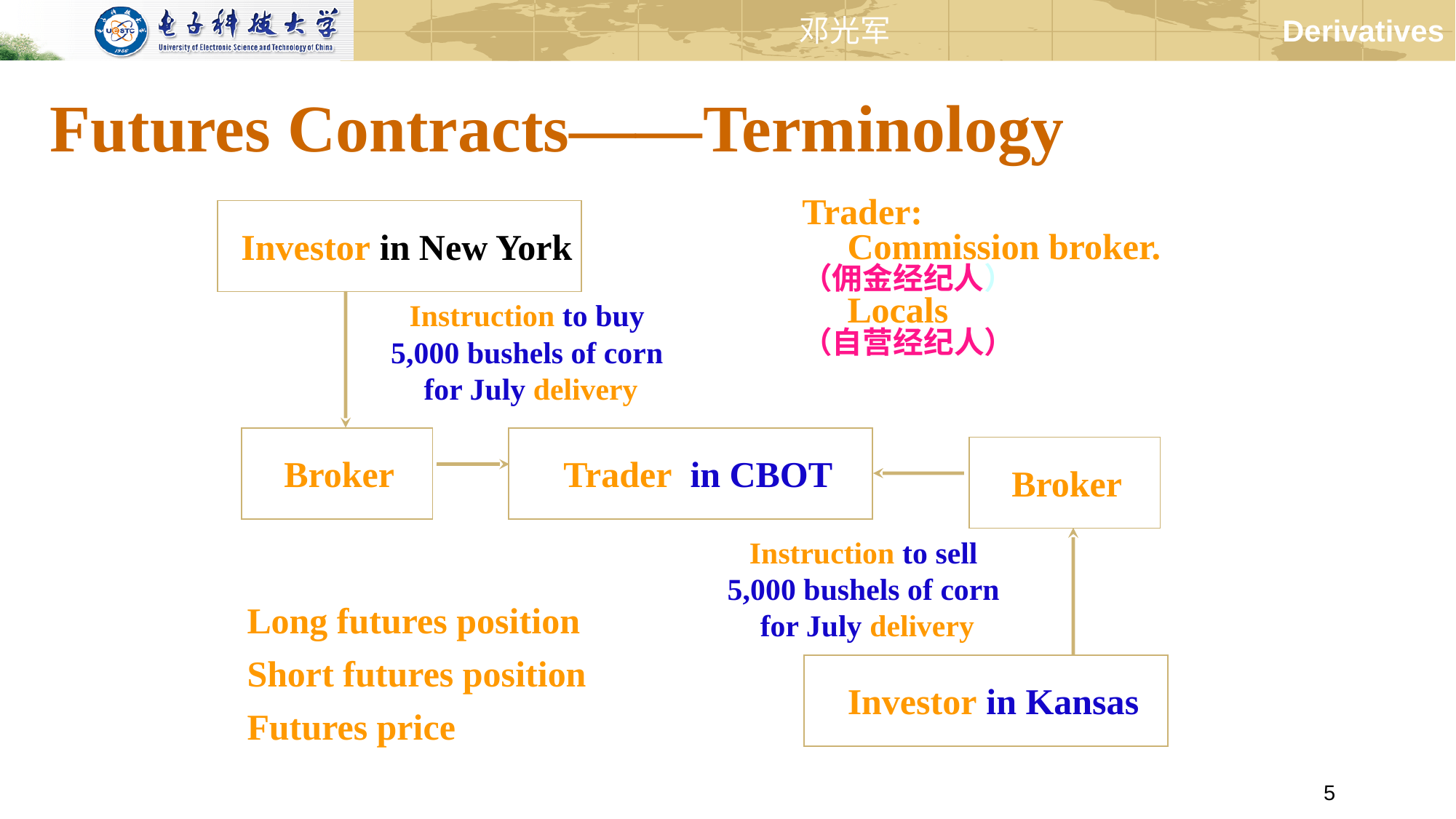

# Futures Contracts——Terminology
Trader:
     Commission broker.
（佣金经纪人）
     Locals
（自营经纪人）

Investor in New York

Instruction to buy
 5,000 bushels of corn
 for July delivery

Broker

Trader  in CBOT

Broker

Instruction to sell
 5,000 bushels of corn
 for July delivery

Long futures position
Short futures position
Futures price

Investor in Kansas